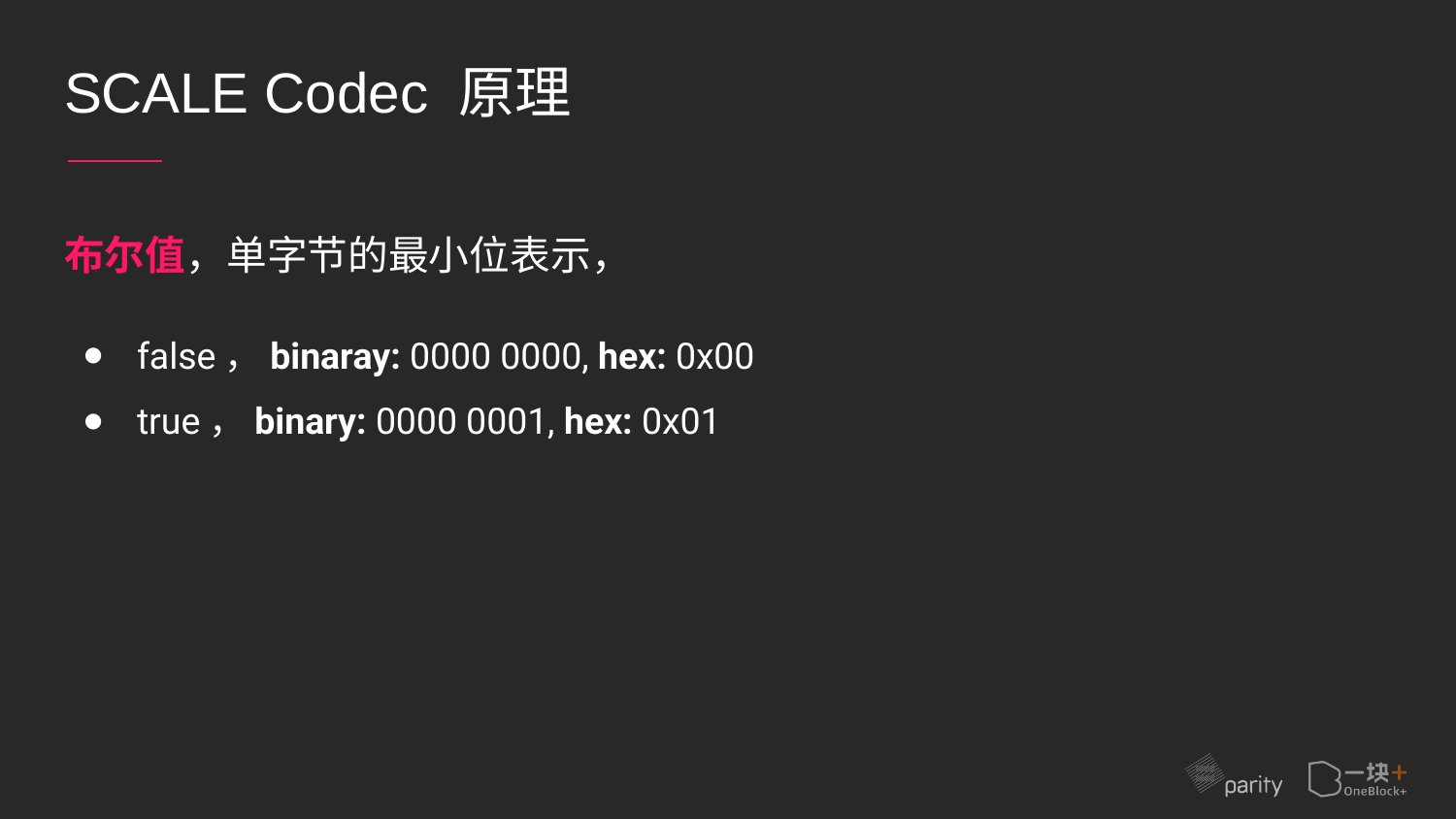

# SCALE Codec 原理
布尔值，单字节的最小位表示，
false，binaray: 0000 0000, hex: 0x00
true，binary: 0000 0001, hex: 0x01